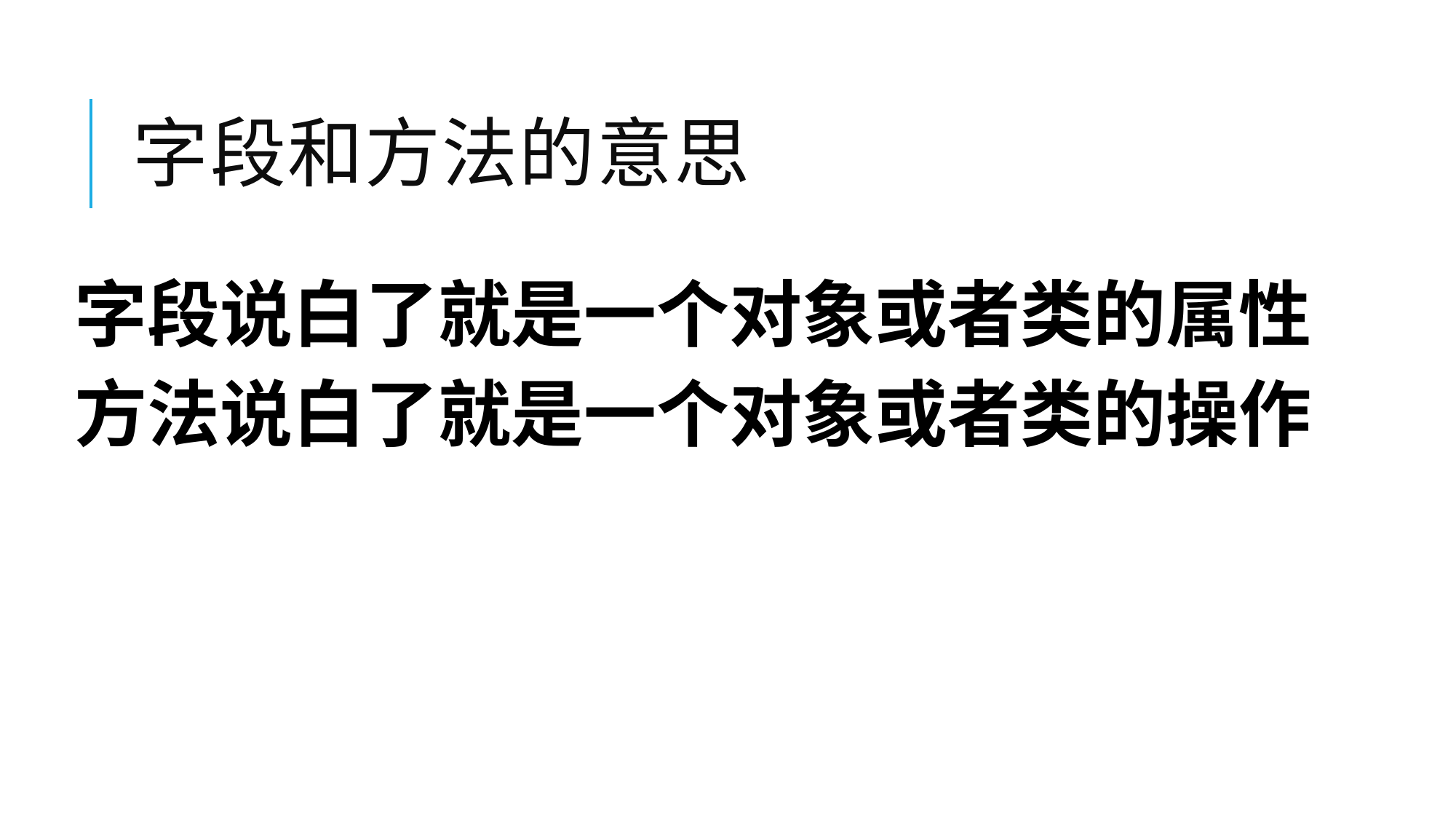

# 字段和方法的意思
字段说白了就是一个对象或者类的属性
方法说白了就是一个对象或者类的操作